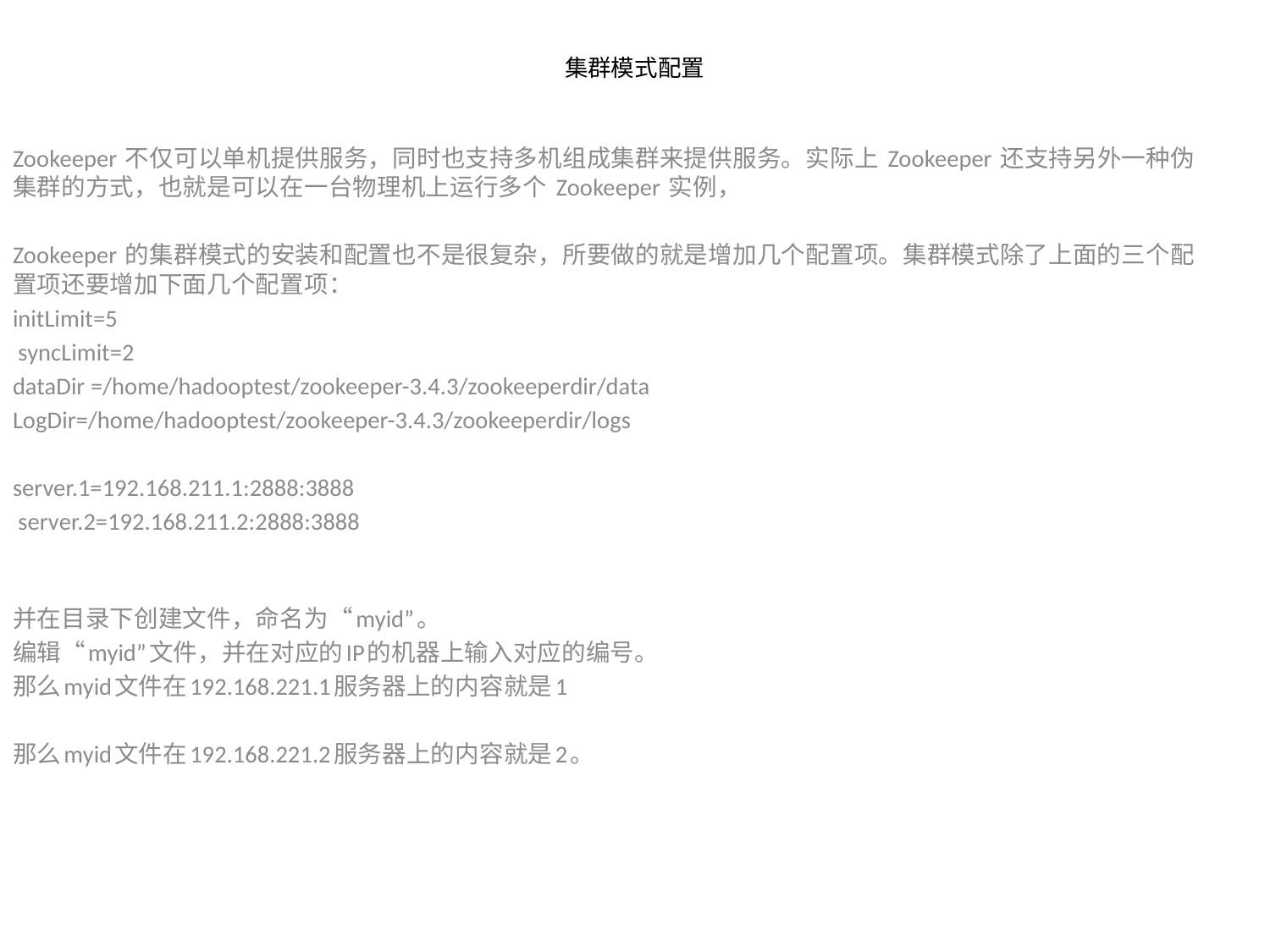

# 集群模式配置
Zookeeper 不仅可以单机提供服务，同时也支持多机组成集群来提供服务。实际上 Zookeeper 还支持另外一种伪集群的方式，也就是可以在一台物理机上运行多个 Zookeeper 实例，

Zookeeper 的集群模式的安装和配置也不是很复杂，所要做的就是增加几个配置项。集群模式除了上面的三个配置项还要增加下面几个配置项：
initLimit=5
 syncLimit=2
dataDir =/home/hadooptest/zookeeper-3.4.3/zookeeperdir/data
LogDir=/home/hadooptest/zookeeper-3.4.3/zookeeperdir/logs

server.1=192.168.211.1:2888:3888
 server.2=192.168.211.2:2888:3888

并在目录下创建文件，命名为“myid”。
编辑“myid”文件，并在对应的IP的机器上输入对应的编号。
那么myid文件在192.168.221.1服务器上的内容就是1

那么myid文件在192.168.221.2服务器上的内容就是2。